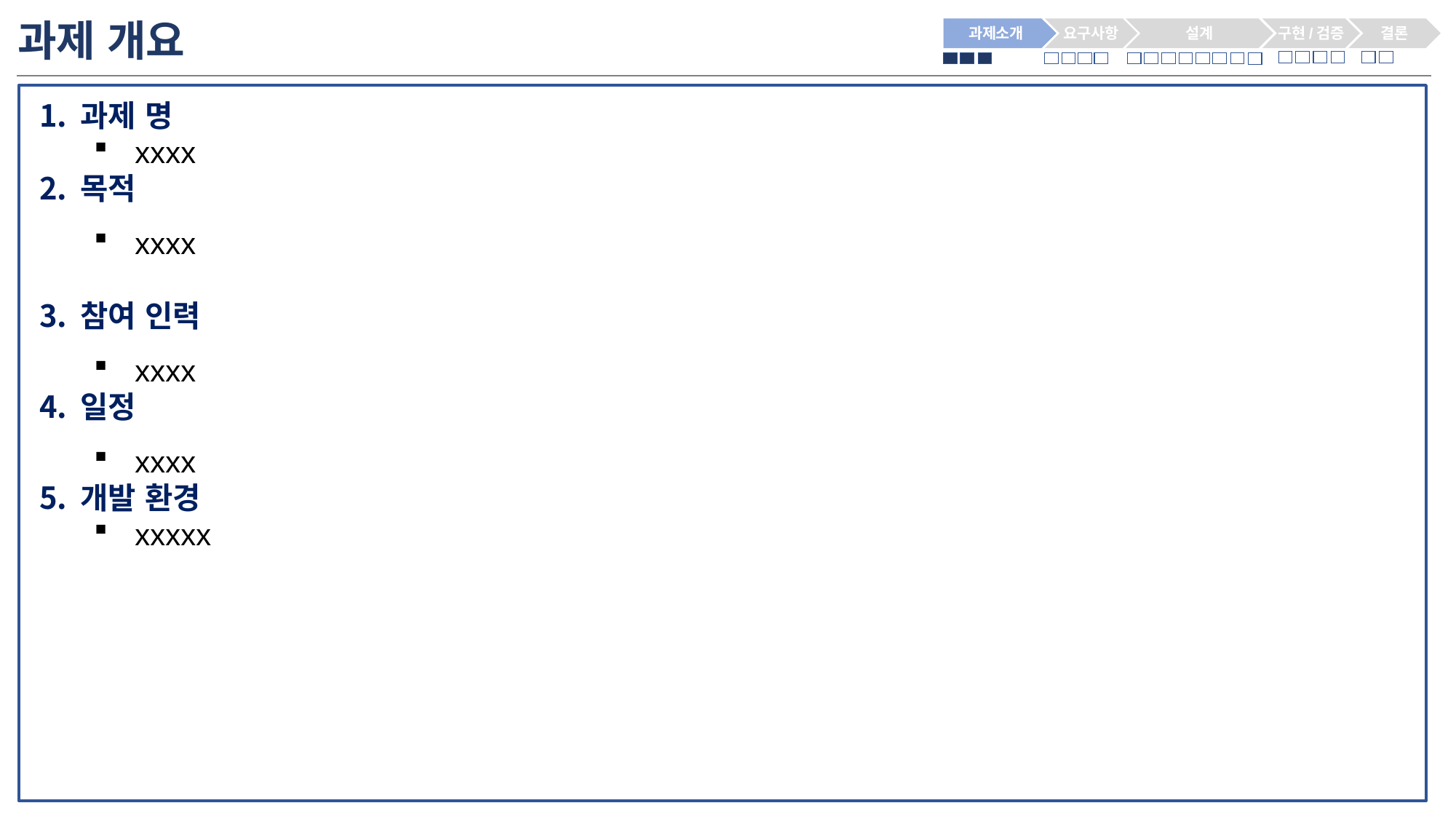

# 과제 개요
과제소개
요구사항
설계
구현/검증
결론

과제 명
xxxx
목적
xxxx

참여 인력
xxxx
일정
xxxx
개발 환경
xxxxx